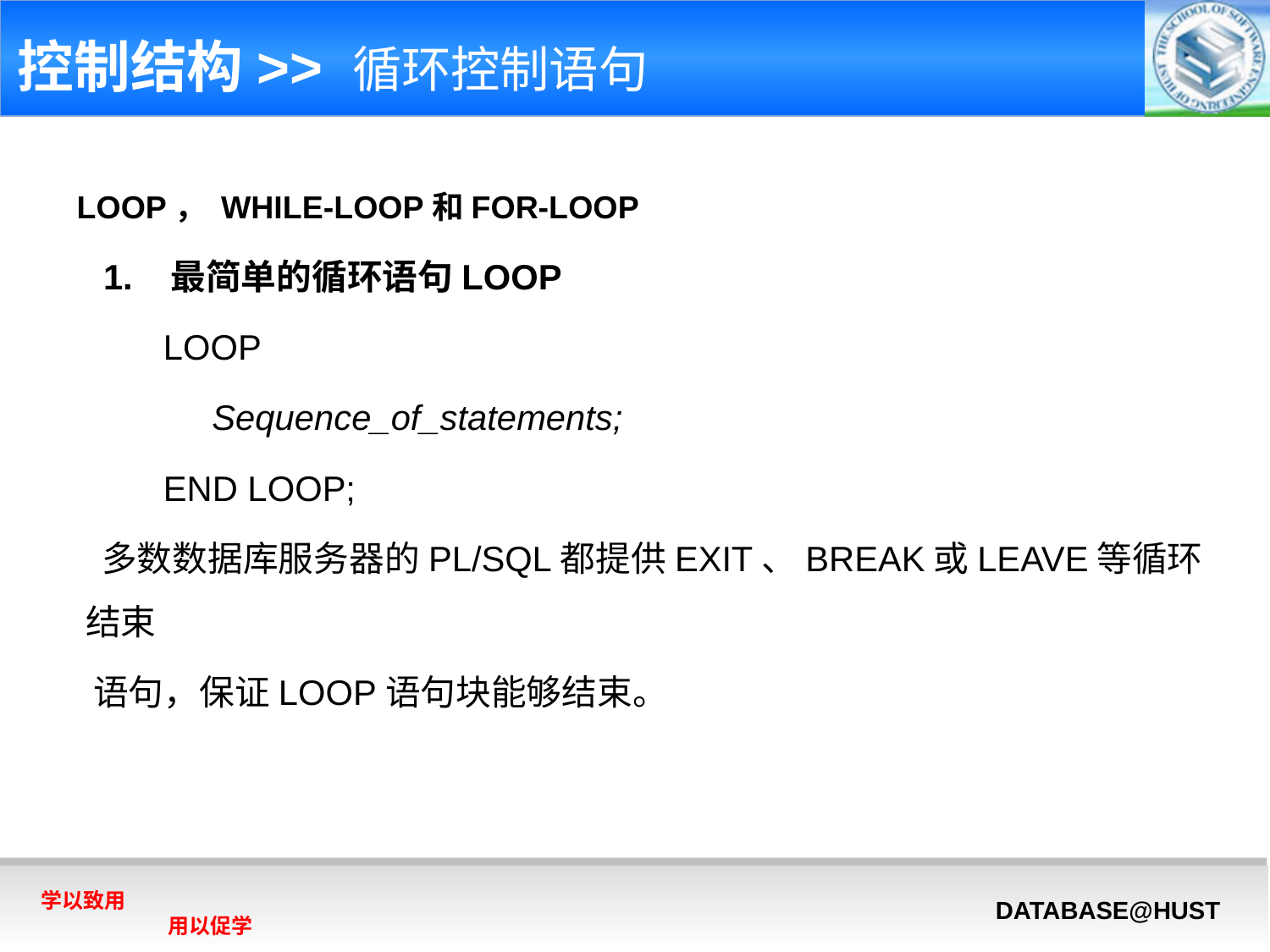

# 控制结构>> 循环控制语句
    LOOP， WHILE-LOOP和FOR-LOOP
       1.   最简单的循环语句LOOP
	        LOOP
	             Sequence_of_statements;
	        END LOOP;
 	 多数数据库服务器的PL/SQL都提供EXIT、BREAK或LEAVE等循环结束
      语句，保证LOOP语句块能够结束。